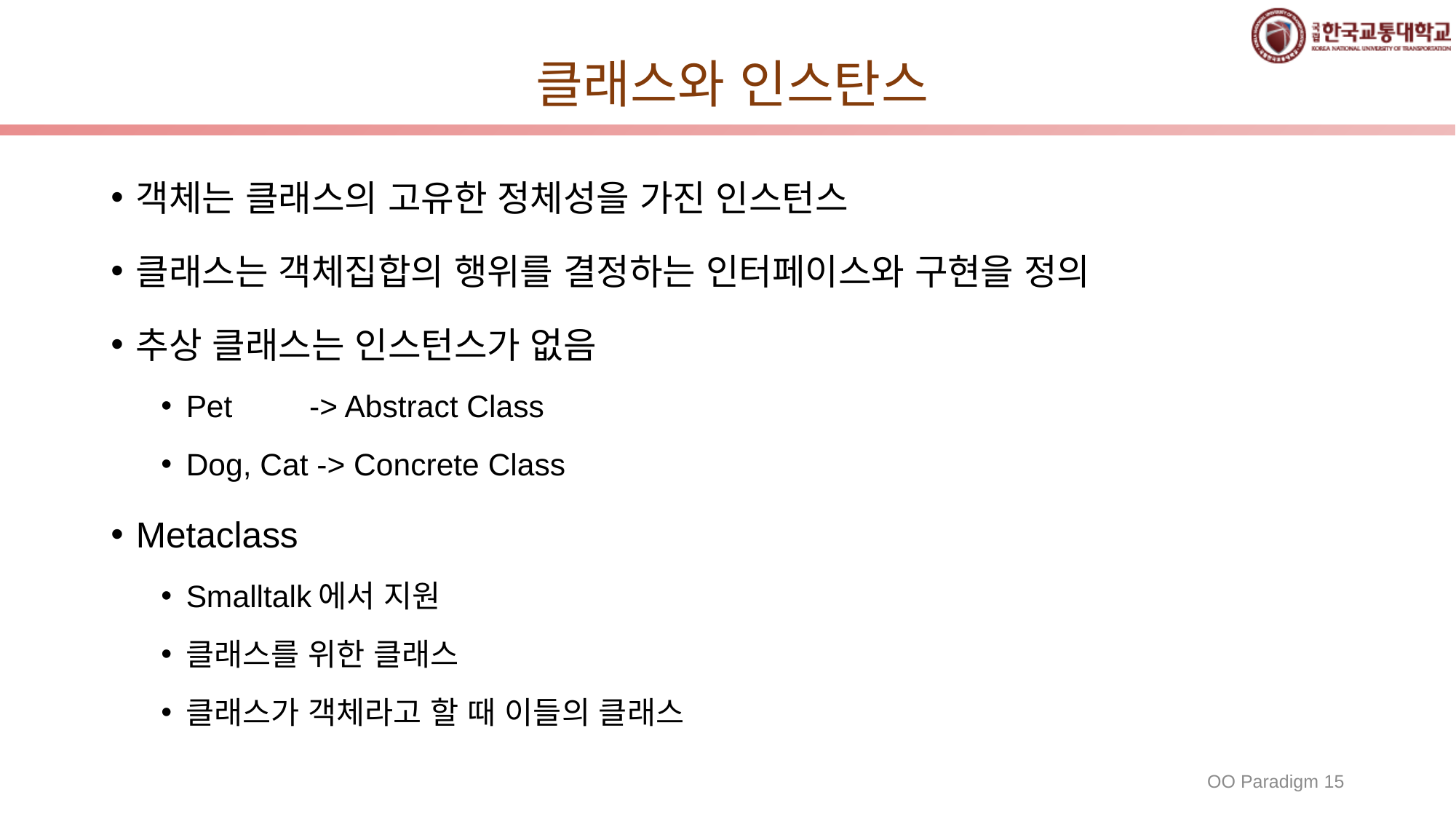

# 클래스와 인스탄스
객체는 클래스의 고유한 정체성을 가진 인스턴스
클래스는 객체집합의 행위를 결정하는 인터페이스와 구현을 정의
추상 클래스는 인스턴스가 없음
Pet         -> Abstract Class
Dog, Cat -> Concrete Class
Metaclass
Smalltalk에서 지원
클래스를 위한 클래스
클래스가 객체라고 할 때 이들의 클래스
OO Paradigm 15